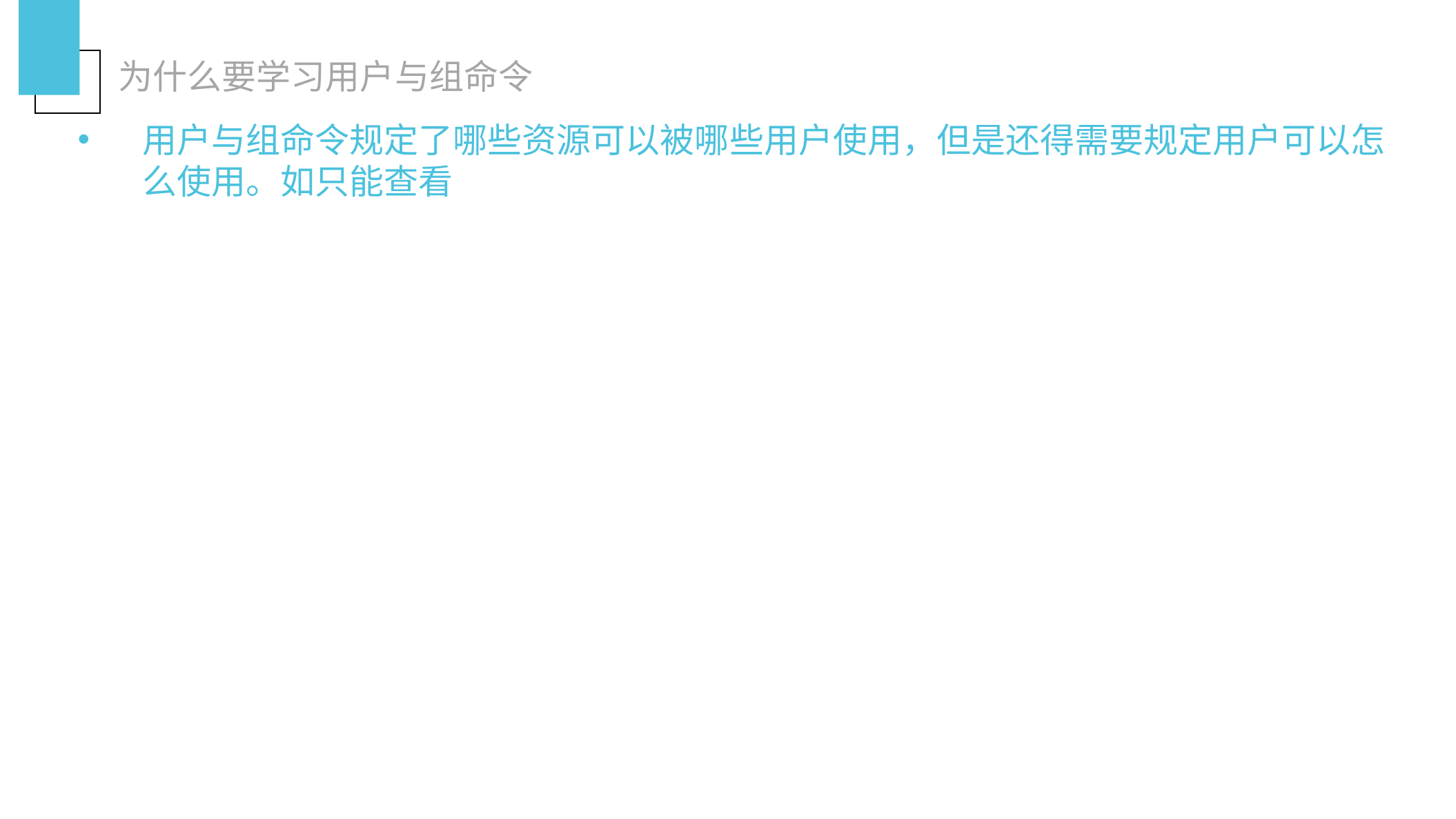

为什么要学习用户与组命令
用户与组命令规定了哪些资源可以被哪些用户使用，但是还得需要规定用户可以怎么使用。如只能查看